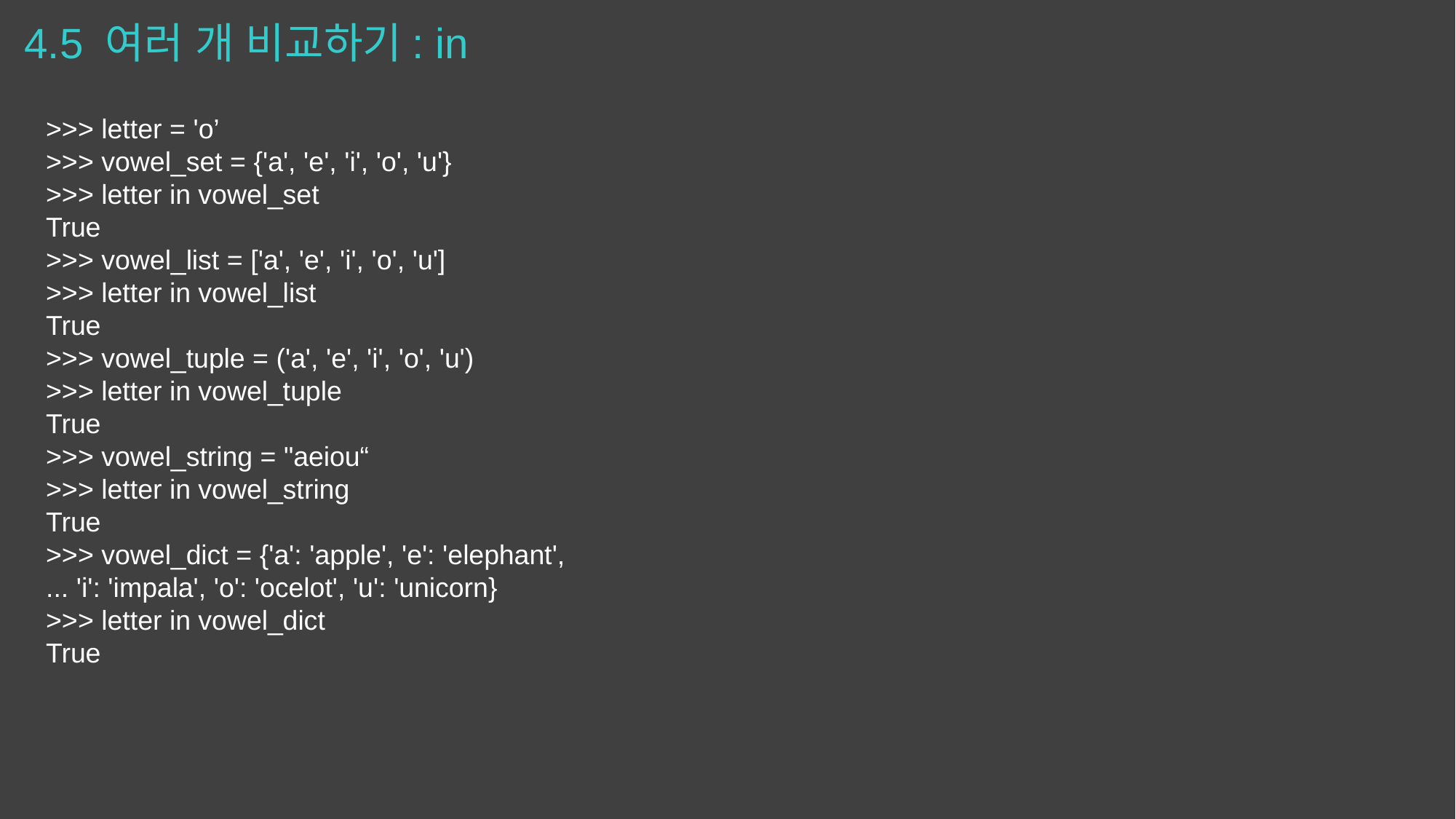

# 4.5 여러 개 비교하기: in
>>> letter = 'o’
>>> vowel_set = {'a', 'e', 'i', 'o', 'u'}
>>> letter in vowel_set
True
>>> vowel_list = ['a', 'e', 'i', 'o', 'u']
>>> letter in vowel_list
True
>>> vowel_tuple = ('a', 'e', 'i', 'o', 'u')
>>> letter in vowel_tuple
True
>>> vowel_string = "aeiou“
>>> letter in vowel_string
True
>>> vowel_dict = {'a': 'apple', 'e': 'elephant',
... 'i': 'impala', 'o': 'ocelot', 'u': 'unicorn}
>>> letter in vowel_dict
True